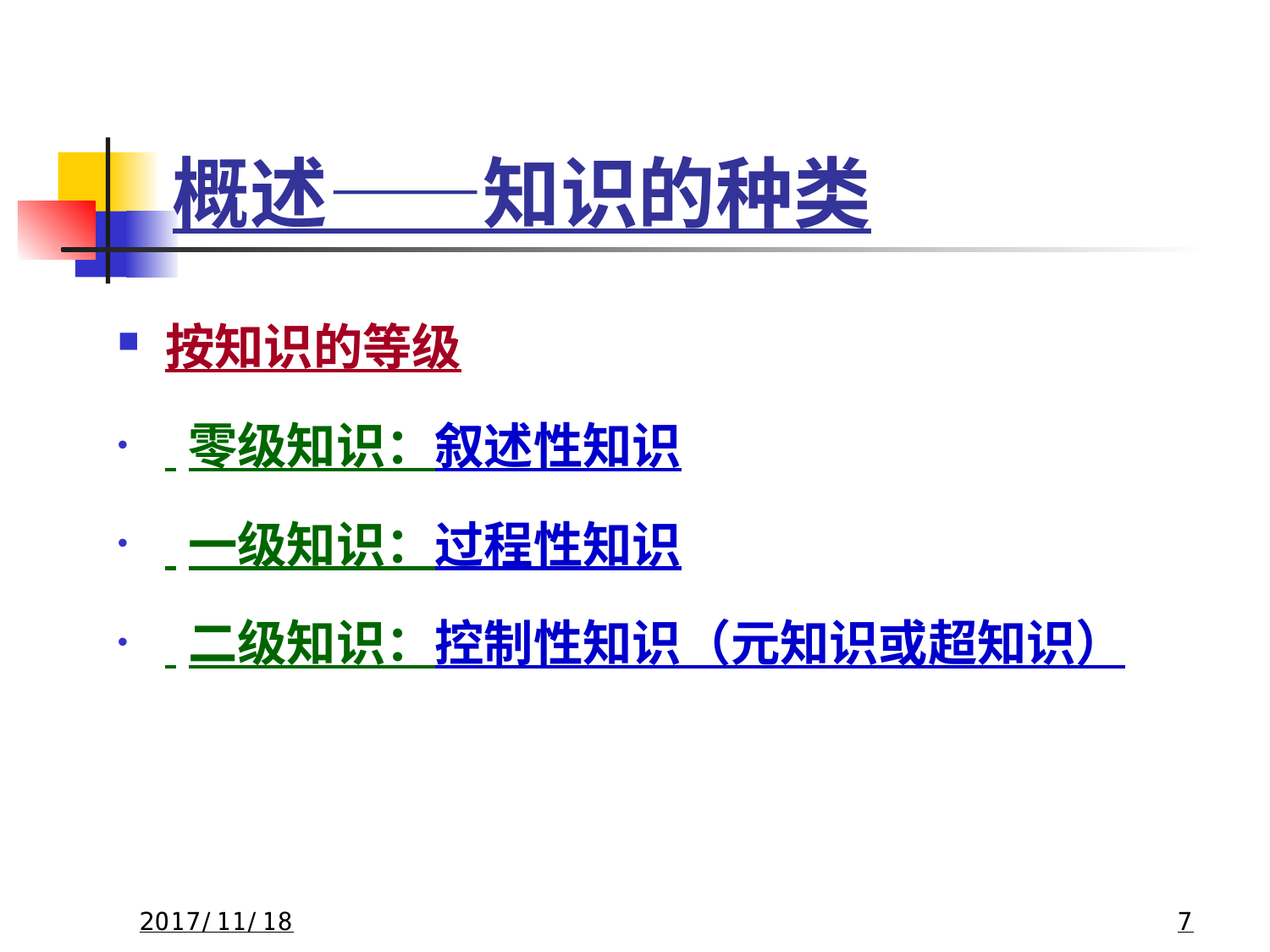

# 概述——知识的种类
按知识的等级
 零级知识：叙述性知识
 一级知识：过程性知识
 二级知识：控制性知识（元知识或超知识）

2017/11/18
7